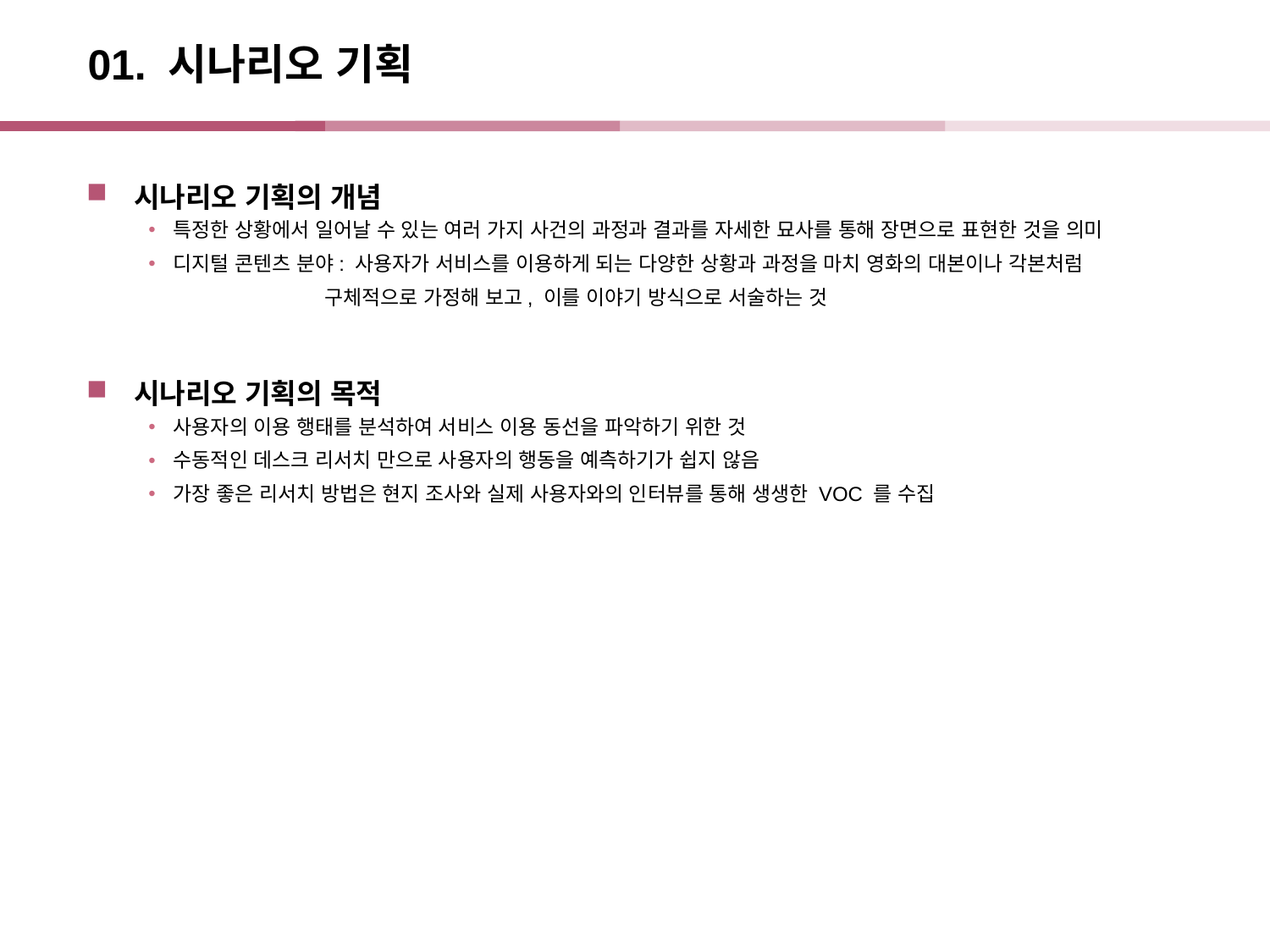

# 01. 시나리오 기획
시나리오 기획의 개념
특정한 상황에서 일어날 수 있는 여러 가지 사건의 과정과 결과를 자세한 묘사를 통해 장면으로 표현한 것을 의미
디지털 콘텐츠 분야: 사용자가 서비스를 이용하게 되는 다양한 상황과 과정을 마치 영화의 대본이나 각본처럼
                              구체적으로 가정해 보고, 이를 이야기 방식으로 서술하는 것

시나리오 기획의 목적
사용자의 이용 행태를 분석하여 서비스 이용 동선을 파악하기 위한 것
수동적인 데스크 리서치 만으로 사용자의 행동을 예측하기가 쉽지 않음
가장 좋은 리서치 방법은 현지 조사와 실제 사용자와의 인터뷰를 통해 생생한 VOC 를 수집